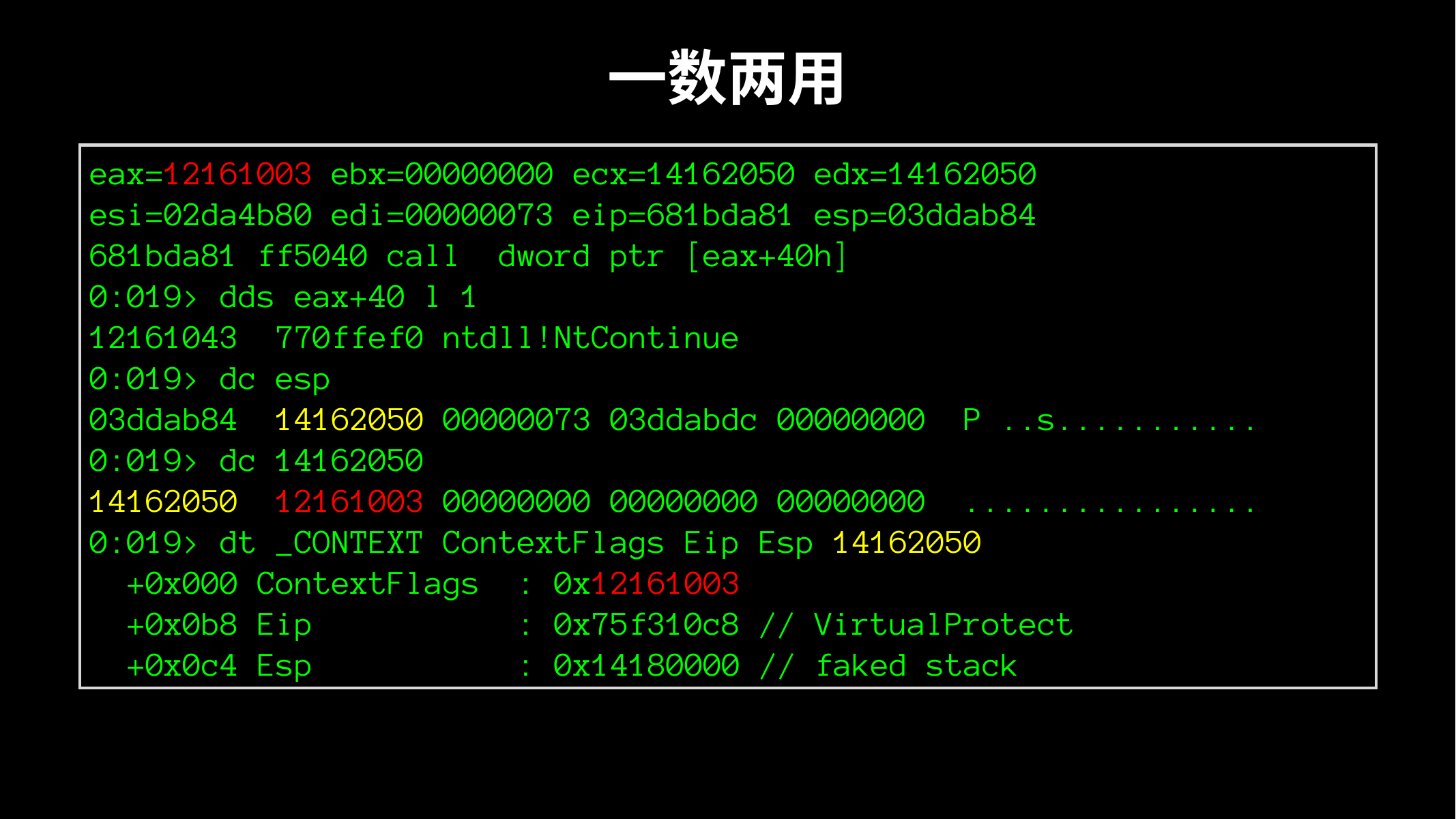

# 一数两用
eax=12161003 ebx=00000000 ecx=14162050 edx=14162050
esi=02da4b80 edi=00000073 eip=681bda81 esp=03ddab84
681bda81 ff5040 call  dword ptr [eax+40h]
0:019> dds eax+40 l 1
12161043  770ffef0 ntdll!NtContinue
0:019> dc esp
03ddab84  14162050 00000073 03ddabdc 00000000  P ..s...........
0:019> dc 14162050
14162050  12161003 00000000 00000000 00000000  ................
0:019> dt _CONTEXT ContextFlags Eip Esp 14162050
  +0x000 ContextFlags  : 0x12161003
  +0x0b8 Eip           : 0x75f310c8 // VirtualProtect
  +0x0c4 Esp           : 0x14180000 // faked stack